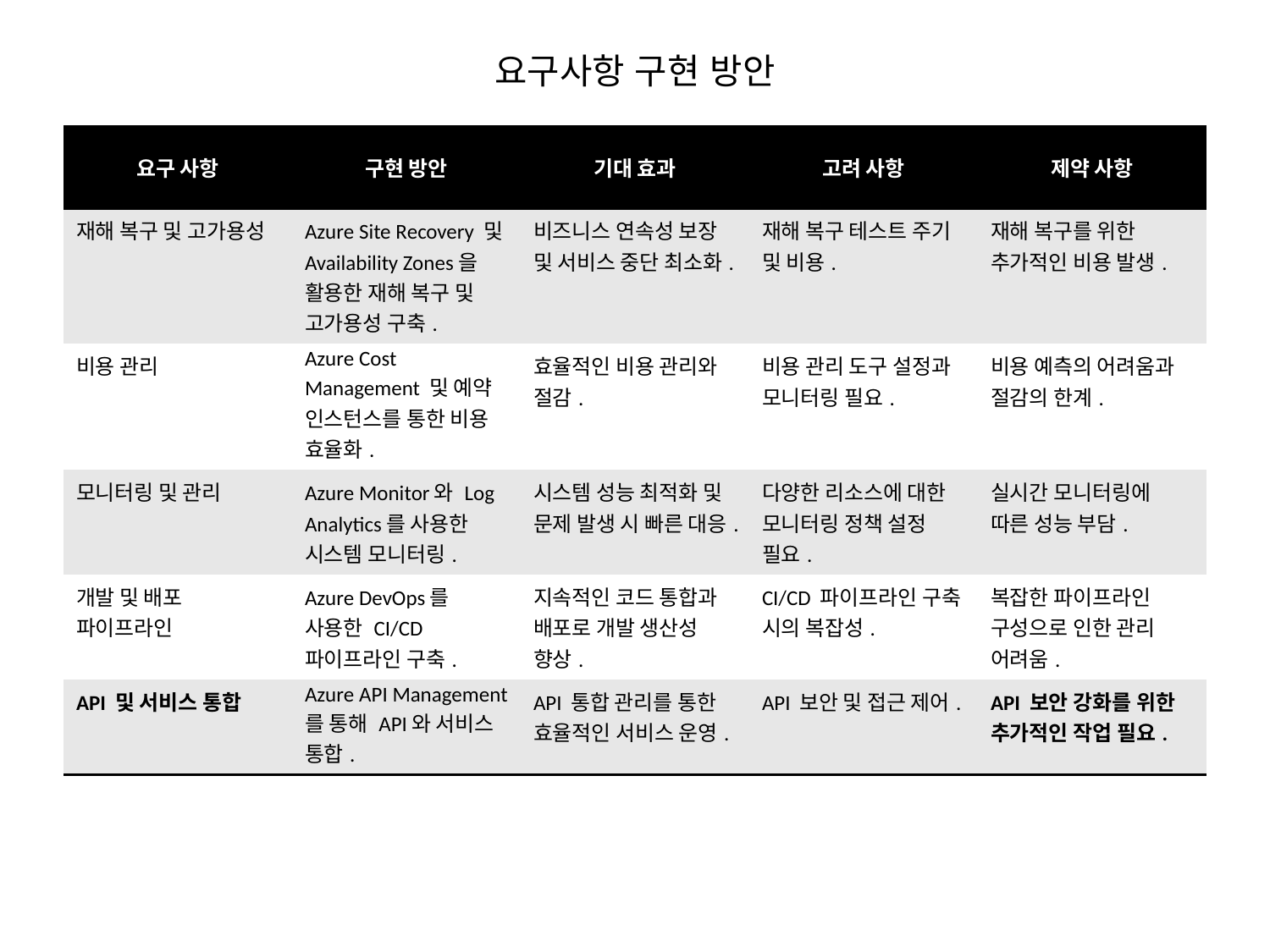

# 요구사항 구현 방안
| 요구 사항 | 구현 방안 | 기대 효과 | 고려 사항 | 제약 사항 |
| --- | --- | --- | --- | --- |
| 재해 복구 및 고가용성 | Azure Site Recovery 및 Availability Zones을 활용한 재해 복구 및 고가용성 구축. | 비즈니스 연속성 보장 및 서비스 중단 최소화. | 재해 복구 테스트 주기 및 비용. | 재해 복구를 위한 추가적인 비용 발생. |
| 비용 관리 | Azure Cost Management 및 예약 인스턴스를 통한 비용 효율화. | 효율적인 비용 관리와 절감. | 비용 관리 도구 설정과 모니터링 필요. | 비용 예측의 어려움과 절감의 한계. |
| 모니터링 및 관리 | Azure Monitor와 Log Analytics를 사용한 시스템 모니터링. | 시스템 성능 최적화 및 문제 발생 시 빠른 대응. | 다양한 리소스에 대한 모니터링 정책 설정 필요. | 실시간 모니터링에 따른 성능 부담. |
| 개발 및 배포 파이프라인 | Azure DevOps를 사용한 CI/CD 파이프라인 구축. | 지속적인 코드 통합과 배포로 개발 생산성 향상. | CI/CD 파이프라인 구축 시의 복잡성. | 복잡한 파이프라인 구성으로 인한 관리 어려움. |
| API 및 서비스 통합 | Azure API Management를 통해 API와 서비스 통합. | API 통합 관리를 통한 효율적인 서비스 운영. | API 보안 및 접근 제어. | API 보안 강화를 위한 추가적인 작업 필요. |